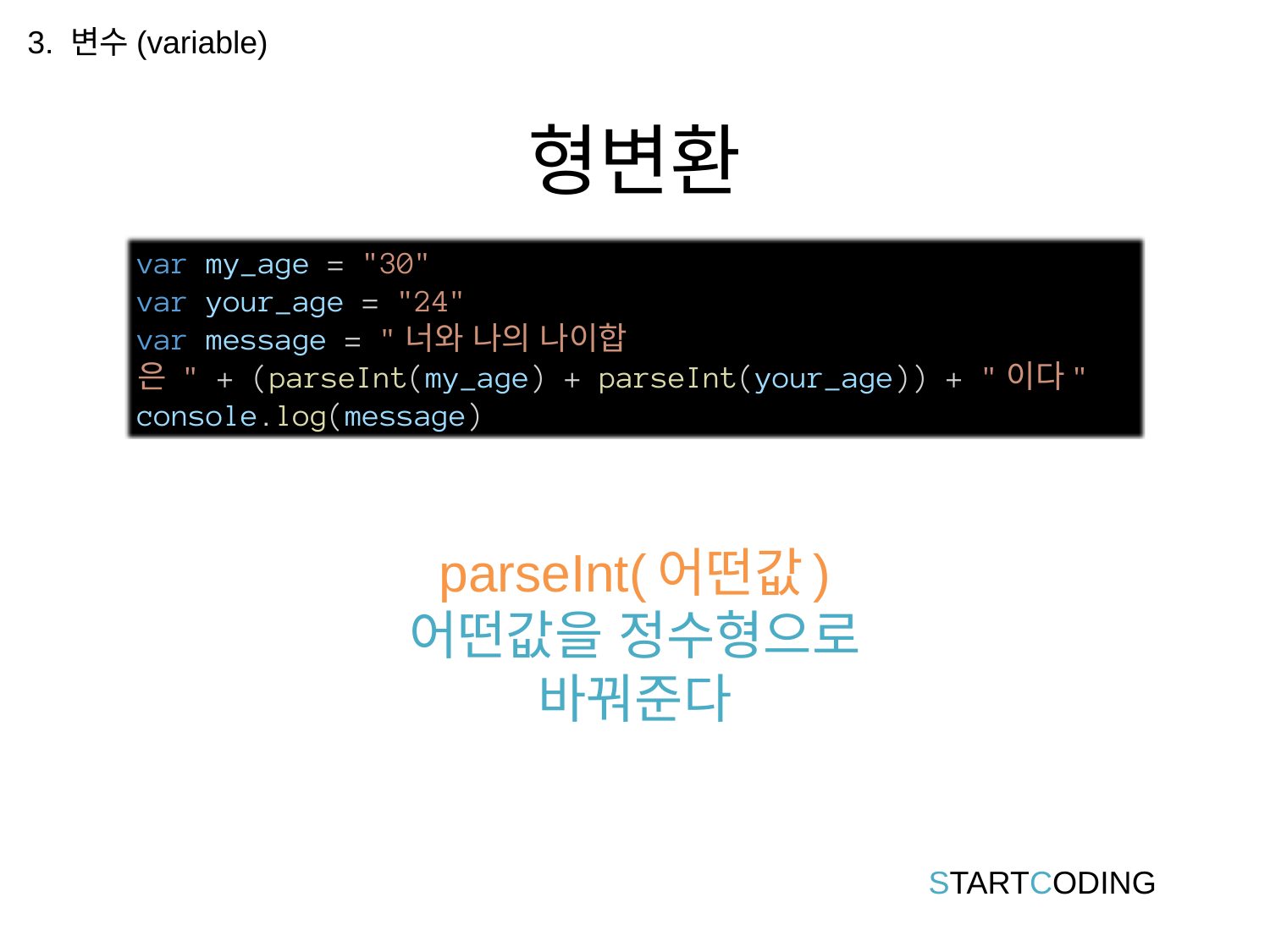

3. 변수(variable)
# 형변환
var my_age = "30"
var your_age = "24"
var message = "너와 나의 나이합은 " + (parseInt(my_age) + parseInt(your_age)) + "이다"
console.log(message)
parseInt(어떤값)
어떤값을 정수형으로 바꿔준다
STARTCODING